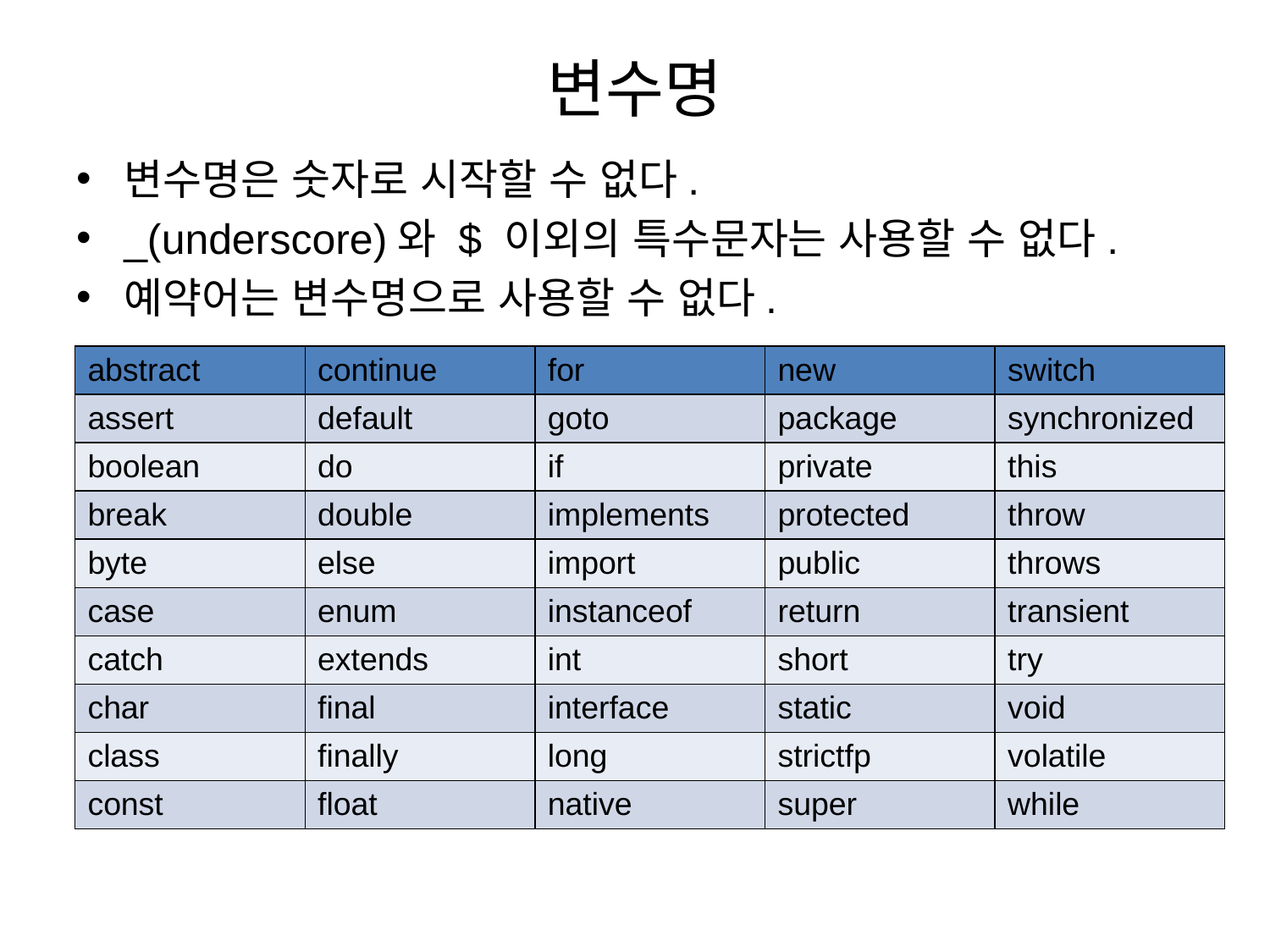

# 변수명
변수명은 숫자로 시작할 수 없다.
_(underscore)와 $ 이외의 특수문자는 사용할 수 없다.
예약어는 변수명으로 사용할 수 없다.

| abstract | continue | for | new | switch |
| --- | --- | --- | --- | --- |
| assert | default | goto | package | synchronized |
| boolean | do | if | private | this |
| break | double | implements | protected | throw |
| byte | else | import | public | throws |
| case | enum | instanceof | return | transient |
| catch | extends | int | short | try |
| char | final | interface | static | void |
| class | finally | long | strictfp | volatile |
| const | float | native | super | while |